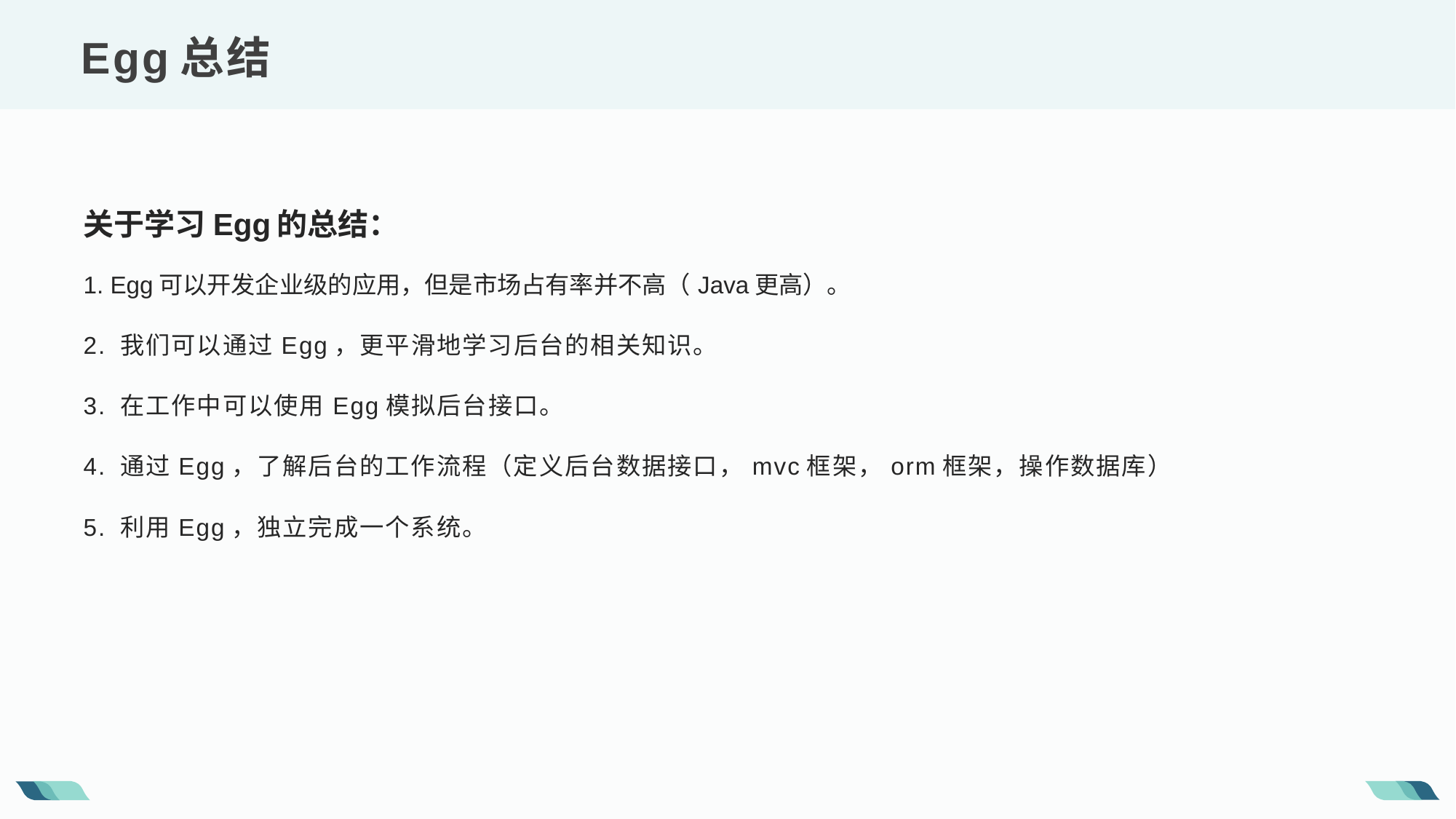

Egg总结
关于学习Egg的总结：
1. Egg可以开发企业级的应用，但是市场占有率并不高（Java更高）。
2. 我们可以通过Egg，更平滑地学习后台的相关知识。
3. 在工作中可以使用Egg模拟后台接口。
4. 通过Egg，了解后台的工作流程（定义后台数据接口，mvc框架，orm框架，操作数据库）
5. 利用Egg，独立完成一个系统。